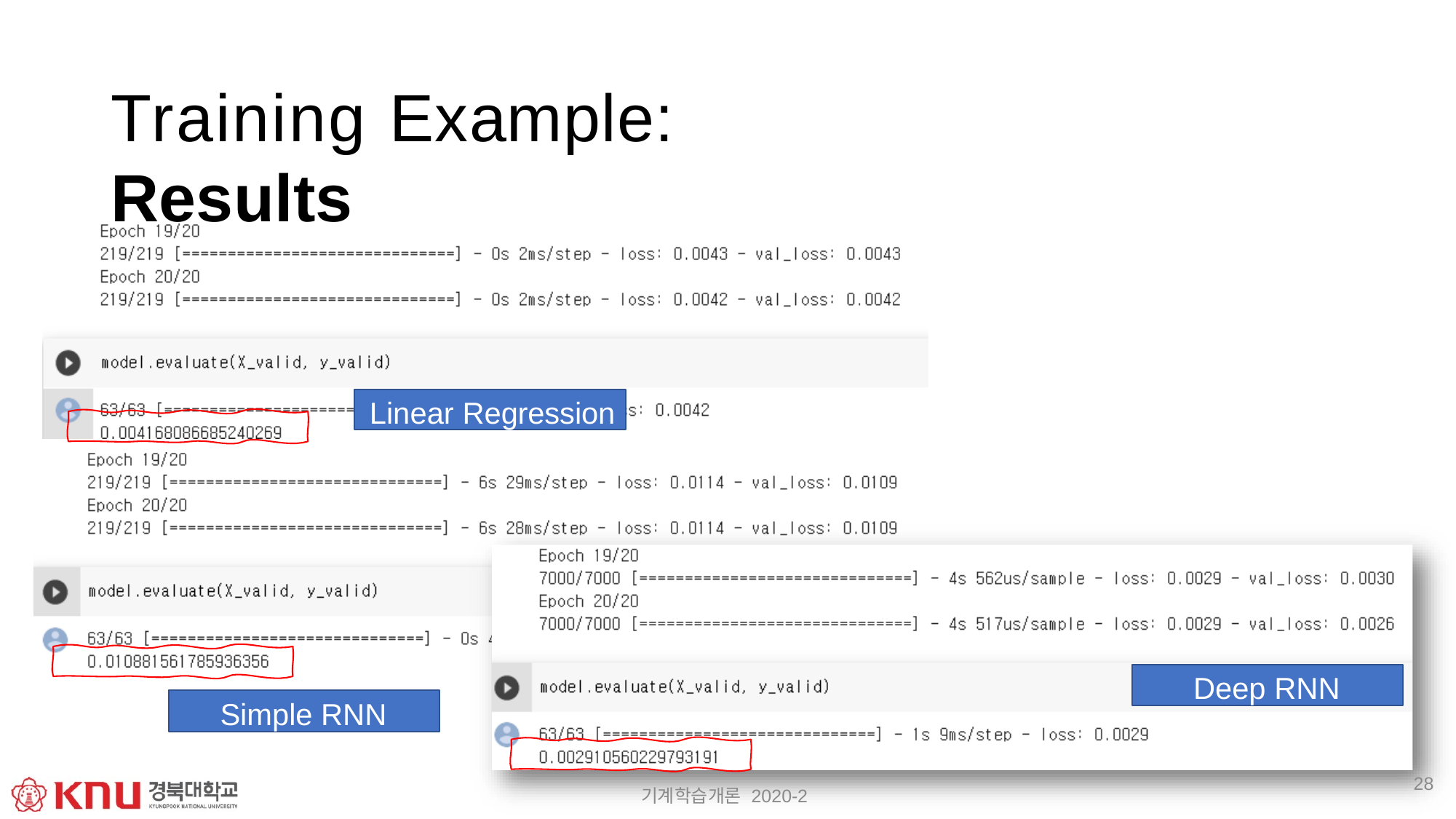

# Training Example: Results

Linear Regression

Deep RNN
Simple RNN

28
기계학습개론 2020-2